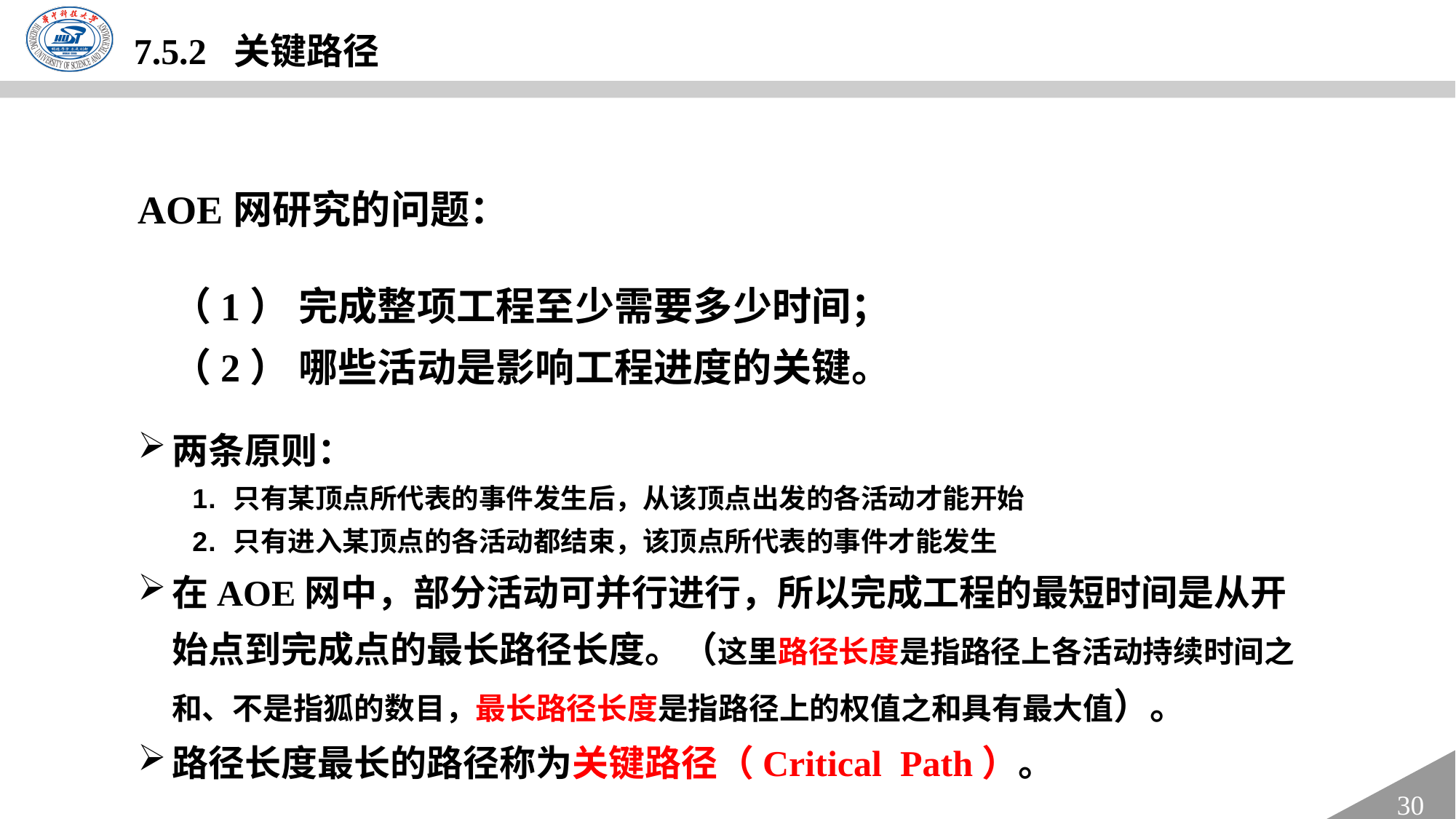

7.5.2  关键路径
AOE网研究的问题：
（1） 完成整项工程至少需要多少时间；
（2） 哪些活动是影响工程进度的关键。
两条原则：
只有某顶点所代表的事件发生后，从该顶点出发的各活动才能开始
只有进入某顶点的各活动都结束，该顶点所代表的事件才能发生
在AOE网中，部分活动可并行进行，所以完成工程的最短时间是从开始点到完成点的最长路径长度。（这里路径长度是指路径上各活动持续时间之和、不是指狐的数目，最长路径长度是指路径上的权值之和具有最大值）。
路径长度最长的路径称为关键路径（Critical  Path）。